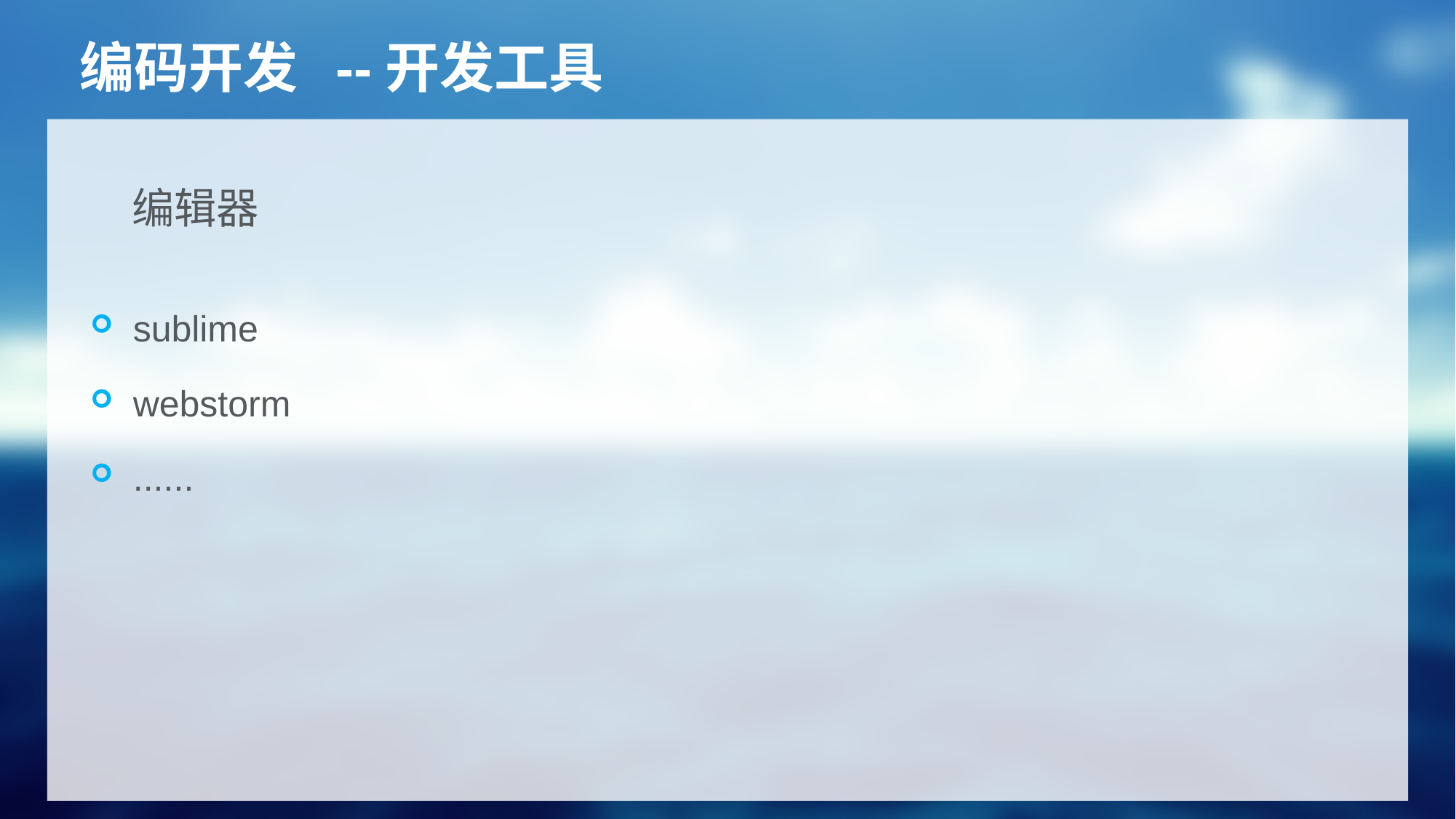

# 编码开发  --开发工具
    编辑器

sublime
webstorm
......